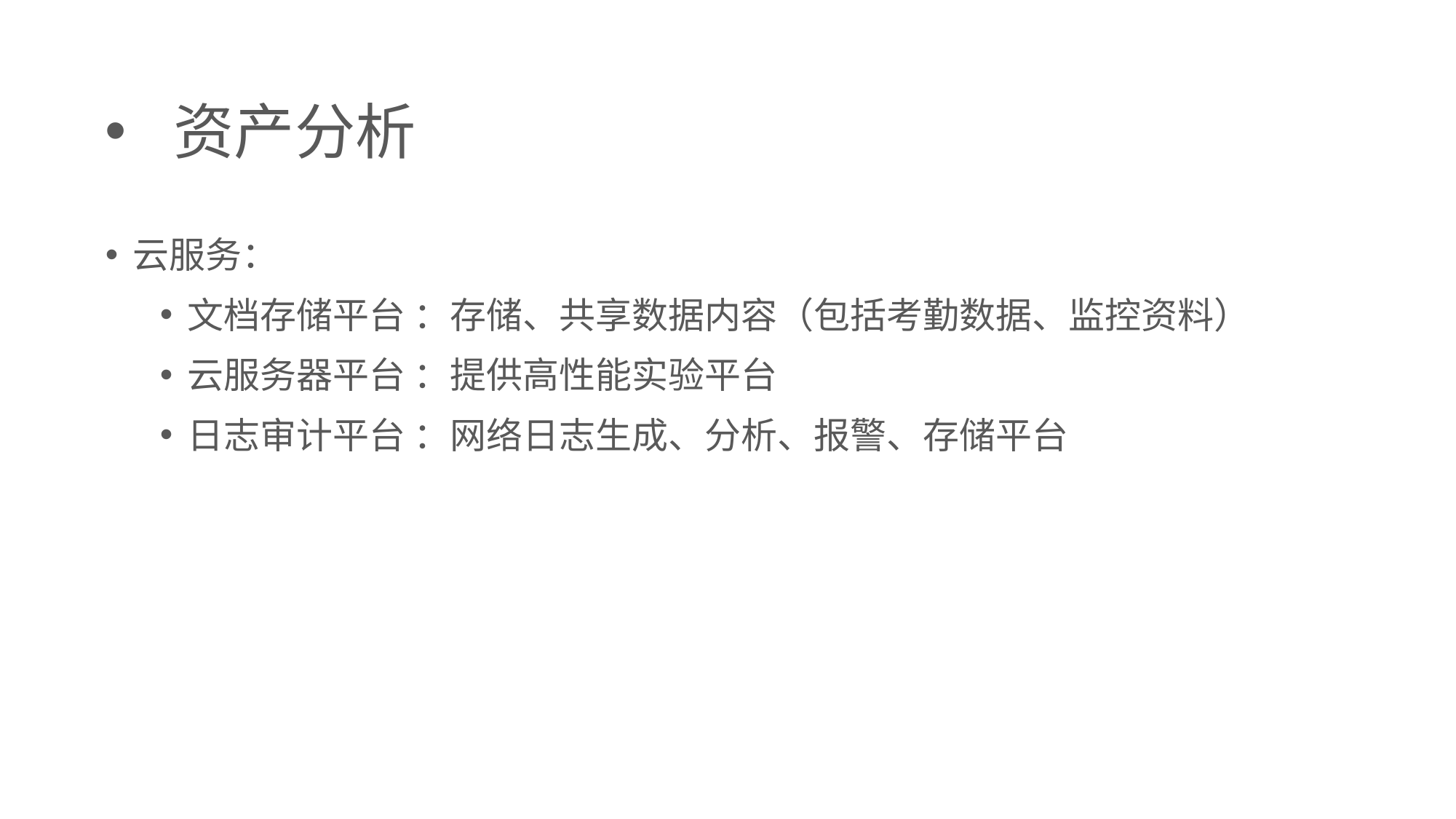

# 资产分析
云服务：
文档存储平台 ：存储、共享数据内容（包括考勤数据、监控资料）
云服务器平台 ：提供高性能实验平台
日志审计平台 ：网络日志生成、分析、报警、存储平台